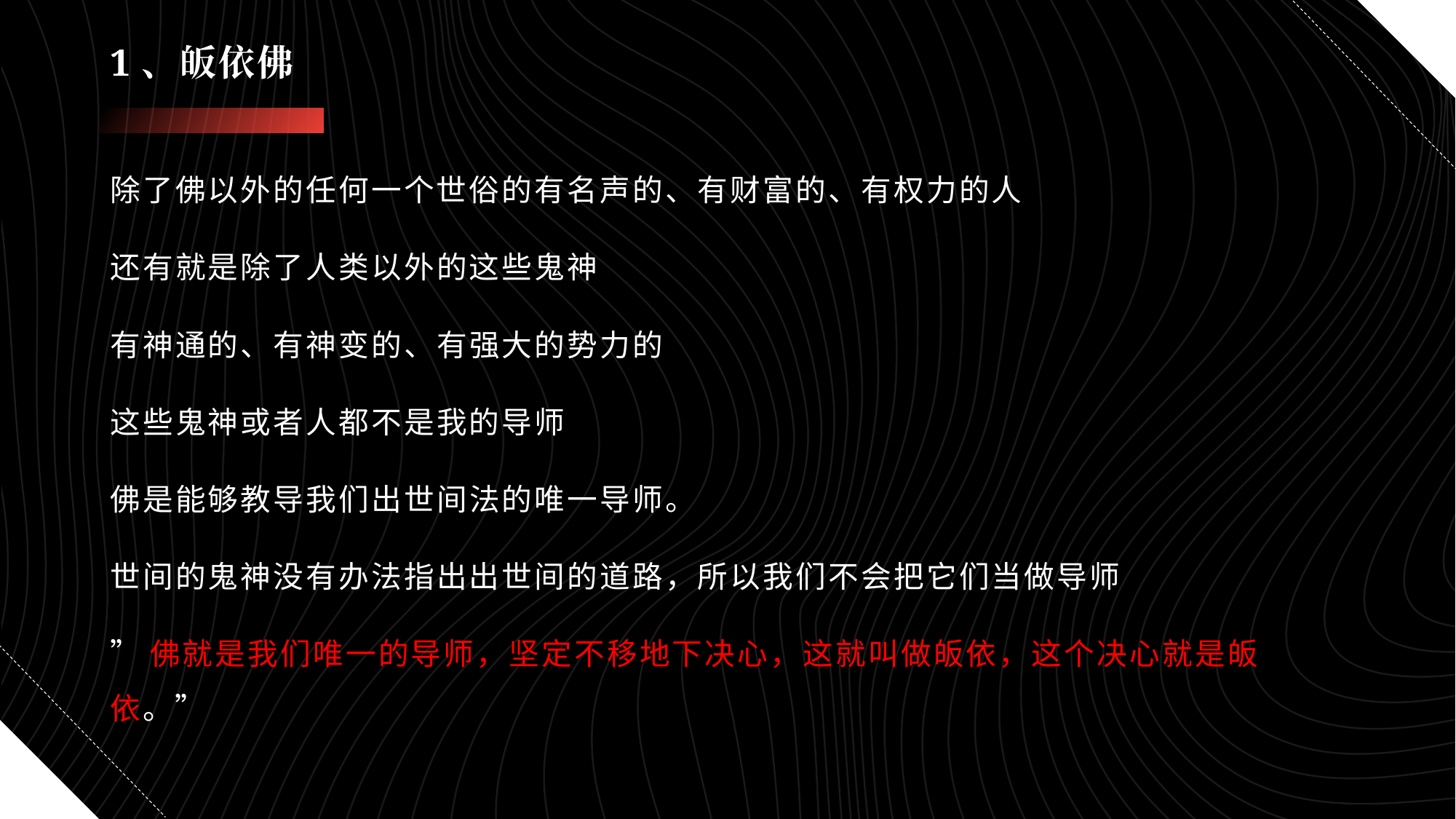

# 1、皈依佛
除了佛以外的任何一个世俗的有名声的、有财富的、有权力的人
还有就是除了人类以外的这些鬼神
有神通的、有神变的、有强大的势力的
这些鬼神或者人都不是我的导师
佛是能够教导我们出世间法的唯一导师。
世间的鬼神没有办法指出出世间的道路，所以我们不会把它们当做导师
”佛就是我们唯一的导师，坚定不移地下决心，这就叫做皈依，这个决心就是皈依。”